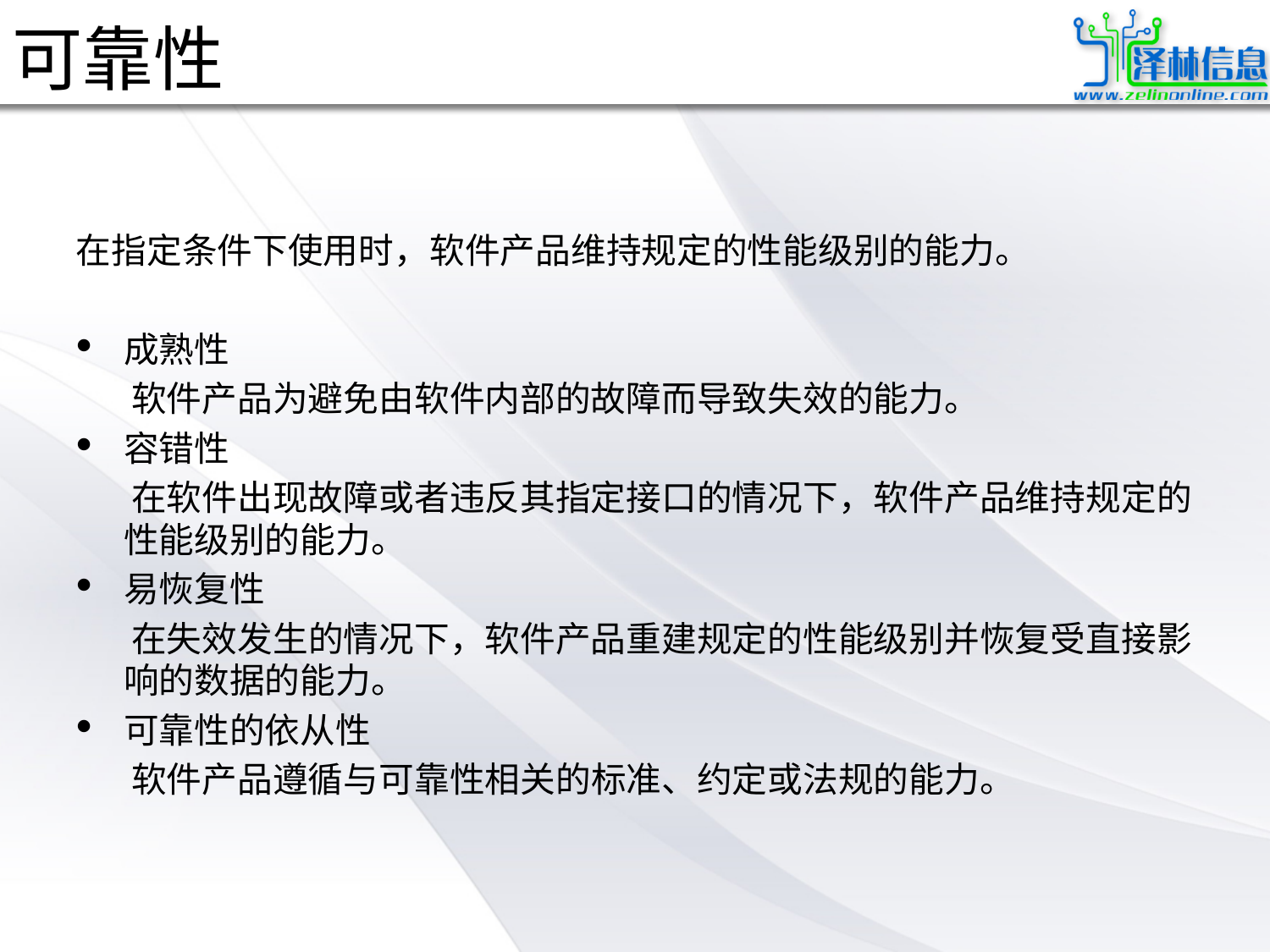

# 可靠性
在指定条件下使用时，软件产品维持规定的性能级别的能力。

成熟性
      软件产品为避免由软件内部的故障而导致失效的能力。
容错性
      在软件出现故障或者违反其指定接口的情况下，软件产品维持规定的性能级别的能力。
易恢复性
      在失效发生的情况下，软件产品重建规定的性能级别并恢复受直接影响的数据的能力。
可靠性的依从性
      软件产品遵循与可靠性相关的标准、约定或法规的能力。